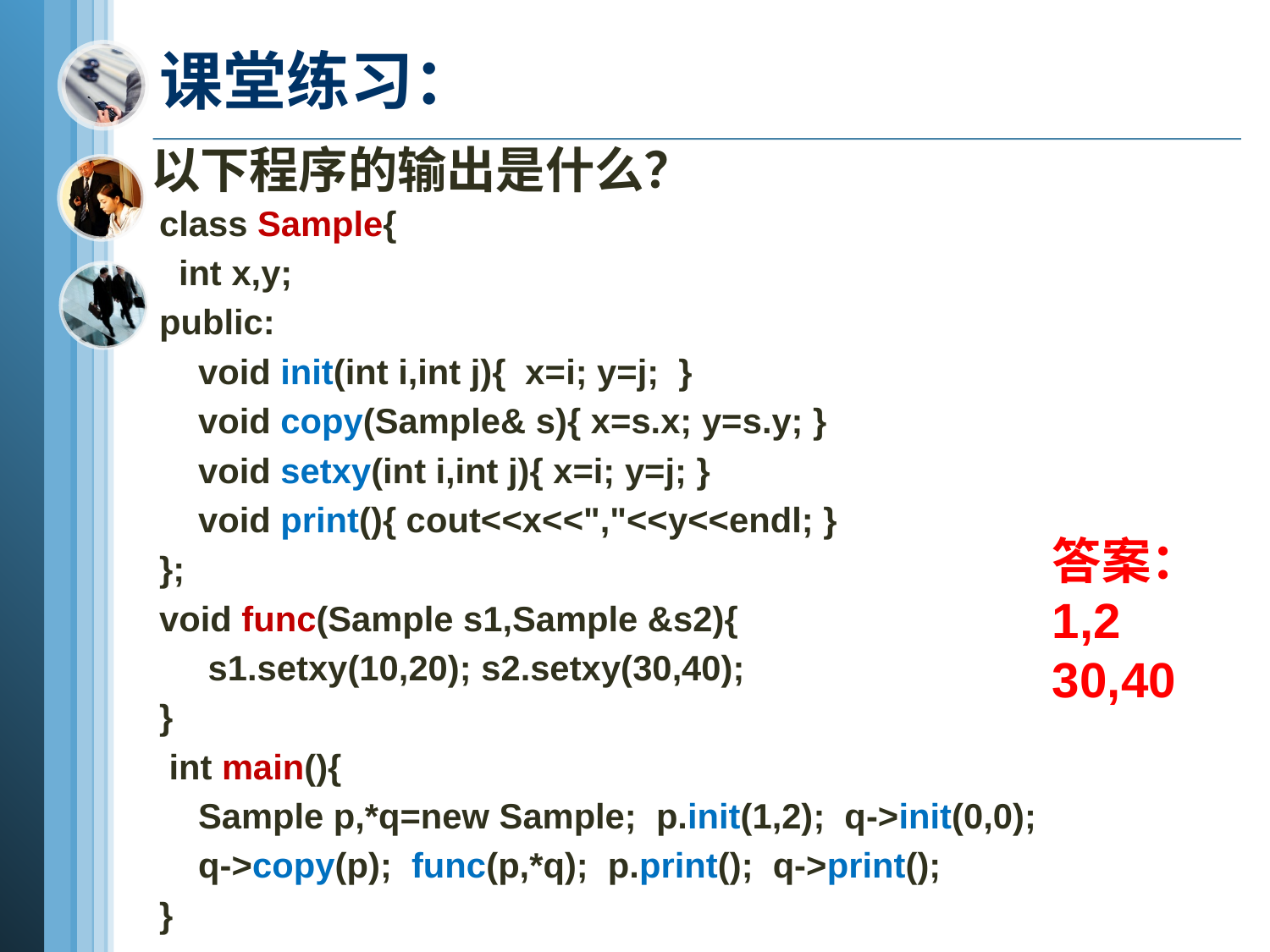

# 课堂练习：
以下程序的输出是什么？
class Sample{
  int x,y;
public:
    void init(int i,int j){  x=i; y=j;  }
    void copy(Sample& s){ x=s.x; y=s.y; }
    void setxy(int i,int j){ x=i; y=j; }
    void print(){ cout<<x<<","<<y<<endl; }
};
void func(Sample s1,Sample &s2){
     s1.setxy(10,20); s2.setxy(30,40);
}
 int main(){
    Sample p,*q=new Sample;  p.init(1,2);  q->init(0,0);
    q->copy(p);  func(p,*q);  p.print();  q->print();
}

答案：
1,2
30,40